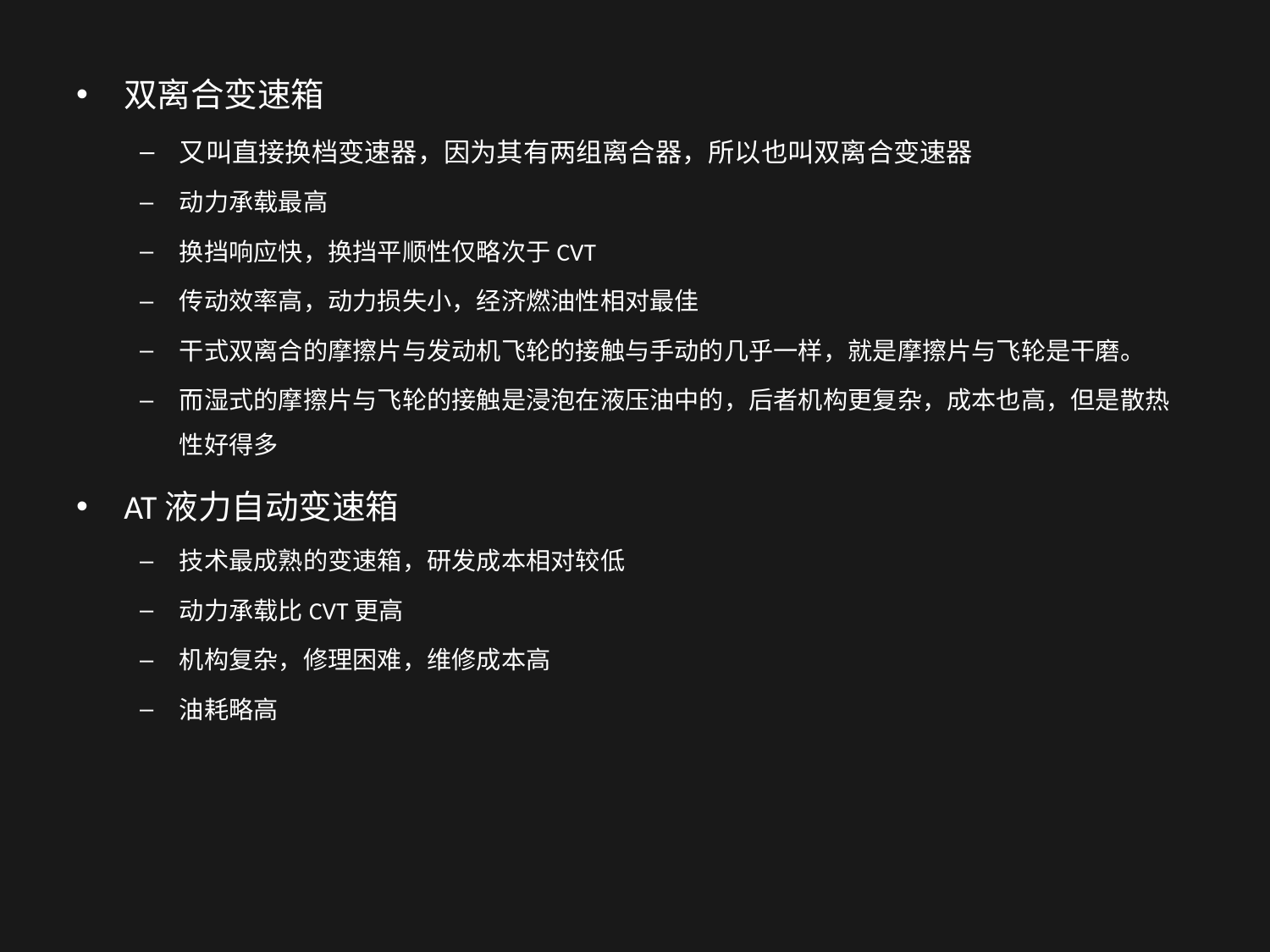

双离合变速箱
又叫直接换档变速器，因为其有两组离合器，所以也叫双离合变速器
动力承载最高
换挡响应快，换挡平顺性仅略次于CVT
传动效率高，动力损失小，经济燃油性相对最佳
干式双离合的摩擦片与发动机飞轮的接触与手动的几乎一样，就是摩擦片与飞轮是干磨。
而湿式的摩擦片与飞轮的接触是浸泡在液压油中的，后者机构更复杂，成本也高，但是散热性好得多
AT液力自动变速箱
技术最成熟的变速箱，研发成本相对较低
动力承载比CVT更高
机构复杂，修理困难，维修成本高
油耗略高